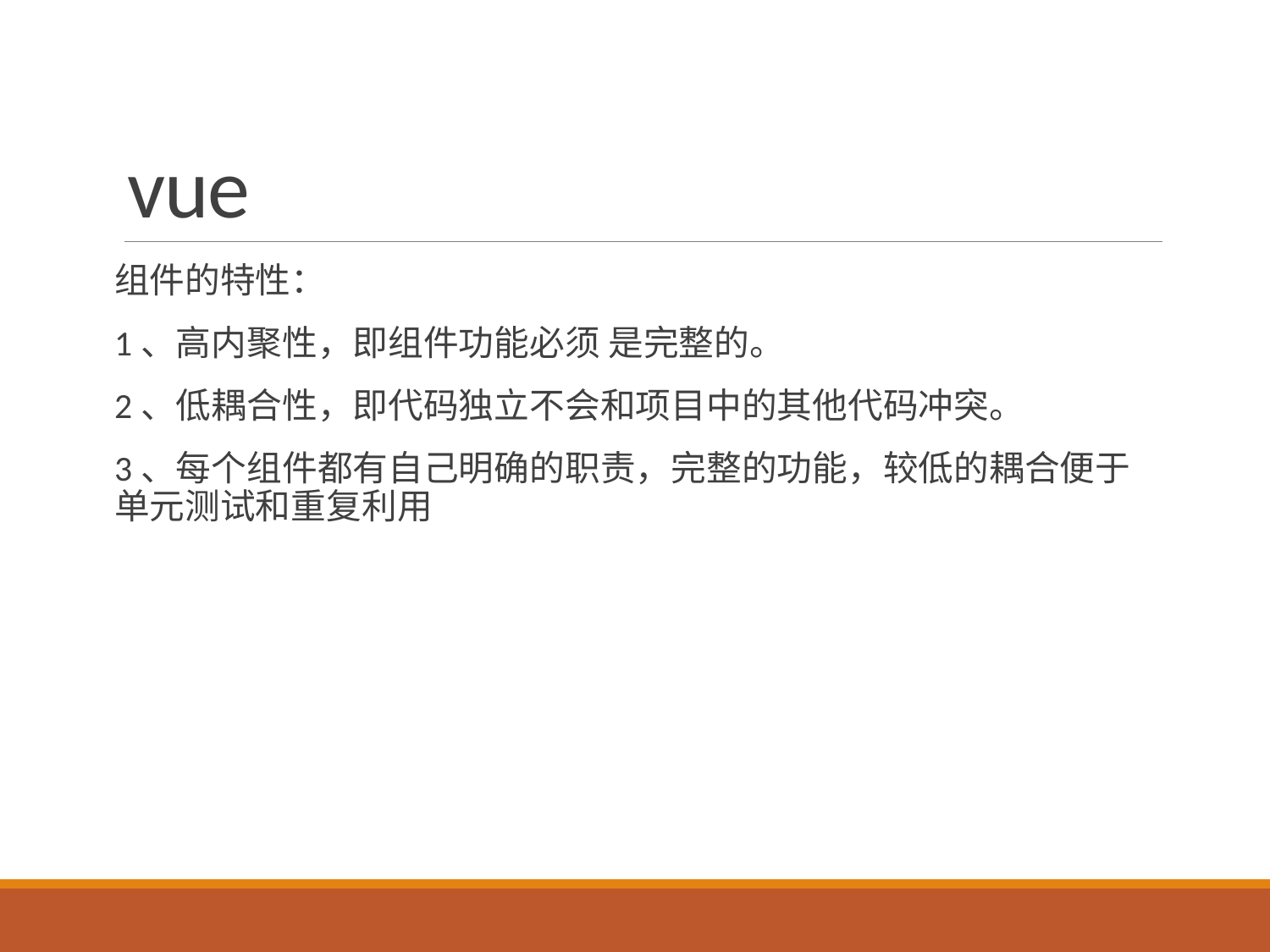

# vue
组件的特性：
1、高内聚性，即组件功能必须 是完整的。
2、低耦合性，即代码独立不会和项目中的其他代码冲突。
3、每个组件都有自己明确的职责，完整的功能，较低的耦合便于单元测试和重复利用